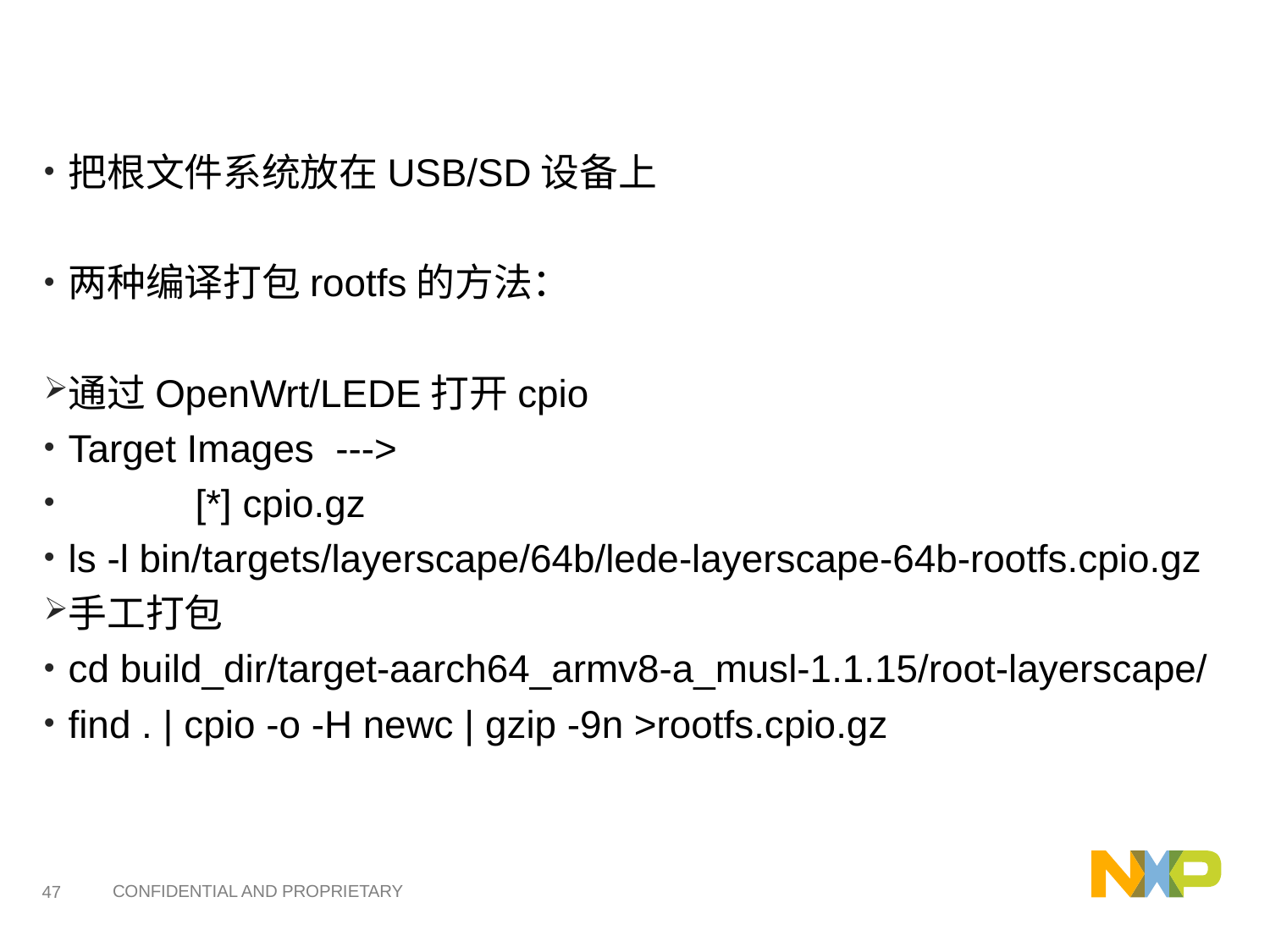

#
把根文件系统放在USB/SD设备上

两种编译打包rootfs的方法：

通过OpenWrt/LEDE打开cpio
Target Images  --->
	[*] cpio.gz
ls -l bin/targets/layerscape/64b/lede-layerscape-64b-rootfs.cpio.gz
手工打包
cd build_dir/target-aarch64_armv8-a_musl-1.1.15/root-layerscape/
find . | cpio -o -H newc | gzip -9n >rootfs.cpio.gz